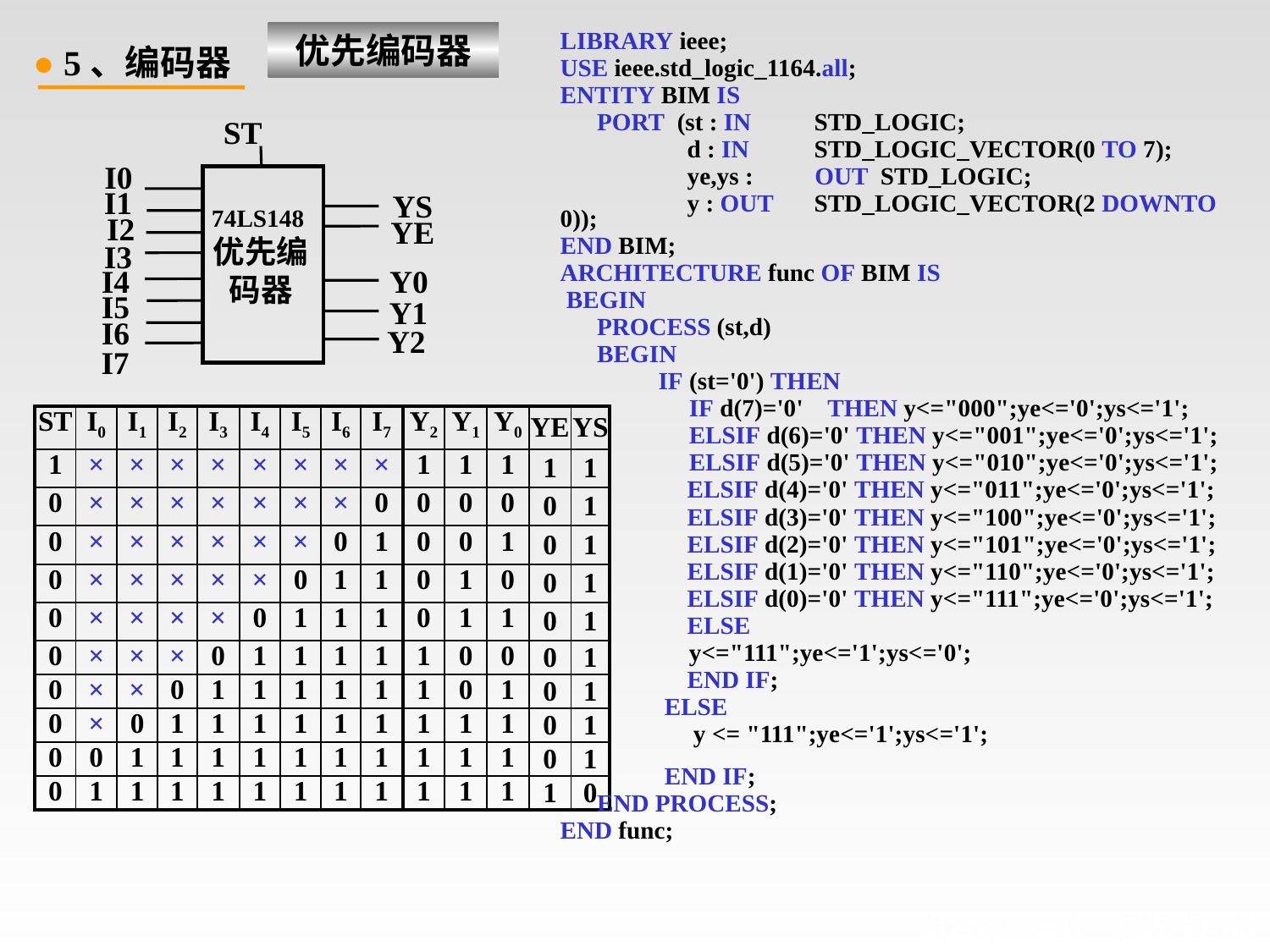

优先编码器
LIBRARY ieee;
USE ieee.std_logic_1164.all;
ENTITY BIM IS
      PORT  (st : IN	STD_LOGIC;
	d : IN	STD_LOGIC_VECTOR(0 TO 7);
	ye,ys :          OUT  STD_LOGIC;
	y : OUT	STD_LOGIC_VECTOR(2 DOWNTO 0));
END BIM;
ARCHITECTURE func OF BIM IS
 BEGIN
      PROCESS (st,d)
      BEGIN
                IF (st='0') THEN
                     IF d(7)='0'    THEN y<="000";ye<='0';ys<='1';
                     ELSIF d(6)='0' THEN y<="001";ye<='0';ys<='1';
                     ELSIF d(5)='0' THEN y<="010";ye<='0';ys<='1';
	ELSIF d(4)='0' THEN y<="011";ye<='0';ys<='1';
	ELSIF d(3)='0' THEN y<="100";ye<='0';ys<='1';
	ELSIF d(2)='0' THEN y<="101";ye<='0';ys<='1';
	ELSIF d(1)='0' THEN y<="110";ye<='0';ys<='1';
	ELSIF d(0)='0' THEN y<="111";ye<='0';ys<='1';
	ELSE
                     y<="111";ye<='1';ys<='0';
	END IF;
                 ELSE
	 y <= "111";ye<='1';ys<='1';
                 END IF;
      END PROCESS;
END func;
● 5、编码器

ST

I0

I1
YS

74LS148优先编码器
I2

YE

I3
I4
Y0

I5
Y1
I6

Y2
I7

| ST | I0 | I1 | I2 | I3 | I4 | I5 | I6 | I7 | Y2 | Y1 | Y0 | YE | YS |
| --- | --- | --- | --- | --- | --- | --- | --- | --- | --- | --- | --- | --- | --- |
| 1 | × | × | × | × | × | × | × | × | 1 | 1 | 1 | 1 | 1 |
| 0 | × | × | × | × | × | × | × | 0 | 0 | 0 | 0 | 0 | 1 |
| 0 | × | × | × | × | × | × | 0 | 1 | 0 | 0 | 1 | 0 | 1 |
| 0 | × | × | × | × | × | 0 | 1 | 1 | 0 | 1 | 0 | 0 | 1 |
| 0 | × | × | × | × | 0 | 1 | 1 | 1 | 0 | 1 | 1 | 0 | 1 |
| 0 | × | × | × | 0 | 1 | 1 | 1 | 1 | 1 | 0 | 0 | 0 | 1 |
| 0 | × | × | 0 | 1 | 1 | 1 | 1 | 1 | 1 | 0 | 1 | 0 | 1 |
| 0 | × | 0 | 1 | 1 | 1 | 1 | 1 | 1 | 1 | 1 | 1 | 0 | 1 |
| 0 | 0 | 1 | 1 | 1 | 1 | 1 | 1 | 1 | 1 | 1 | 1 | 0 | 1 |
| 0 | 1 | 1 | 1 | 1 | 1 | 1 | 1 | 1 | 1 | 1 | 1 | 1 | 0 |
# 组合逻辑设计_优先编码器